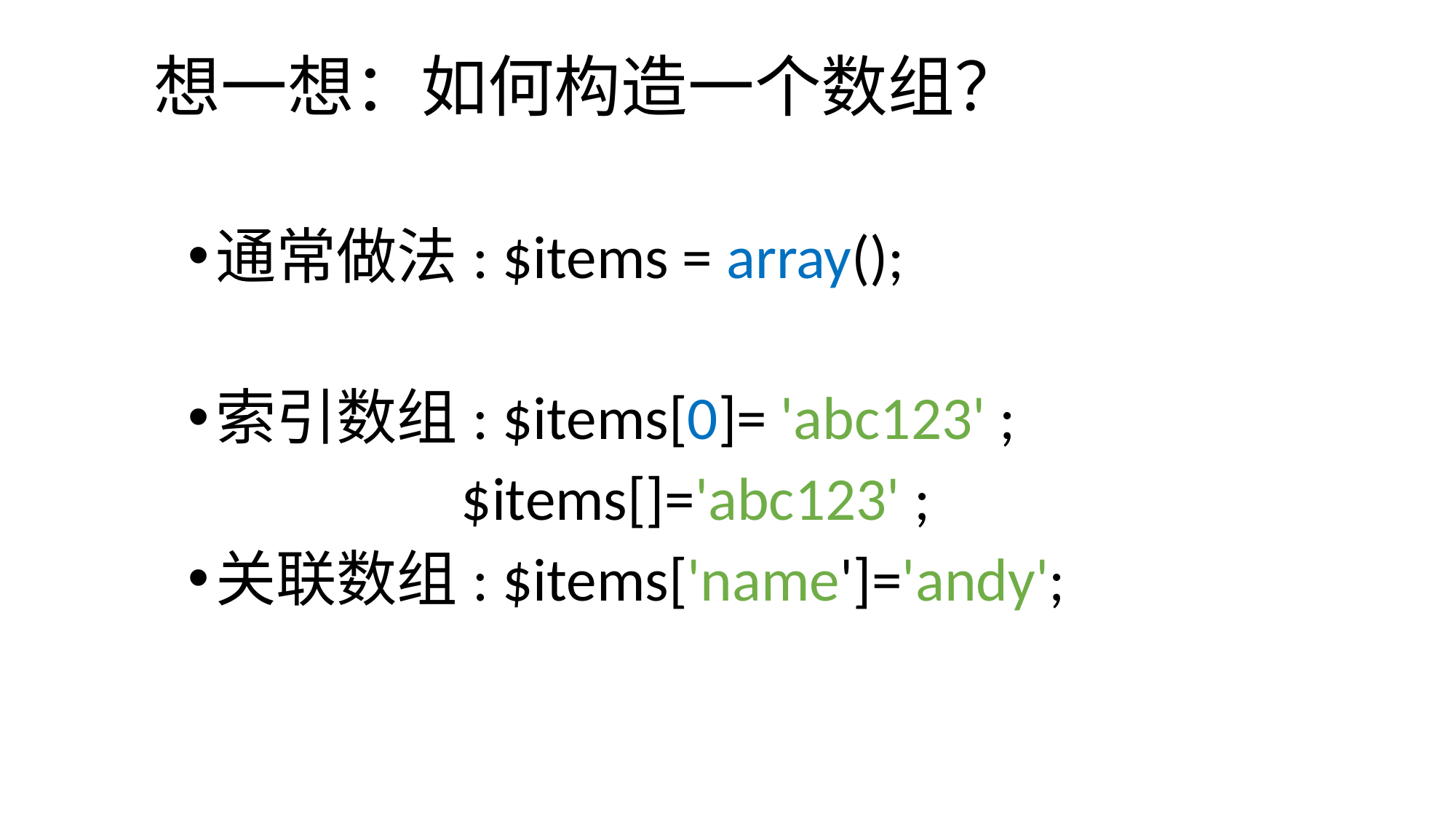

# 想一想：如何构造一个数组？
通常做法: $items = array();

索引数组: $items[0]= 'abc123' ;
                    $items[]='abc123' ;
关联数组: $items['name']='andy';